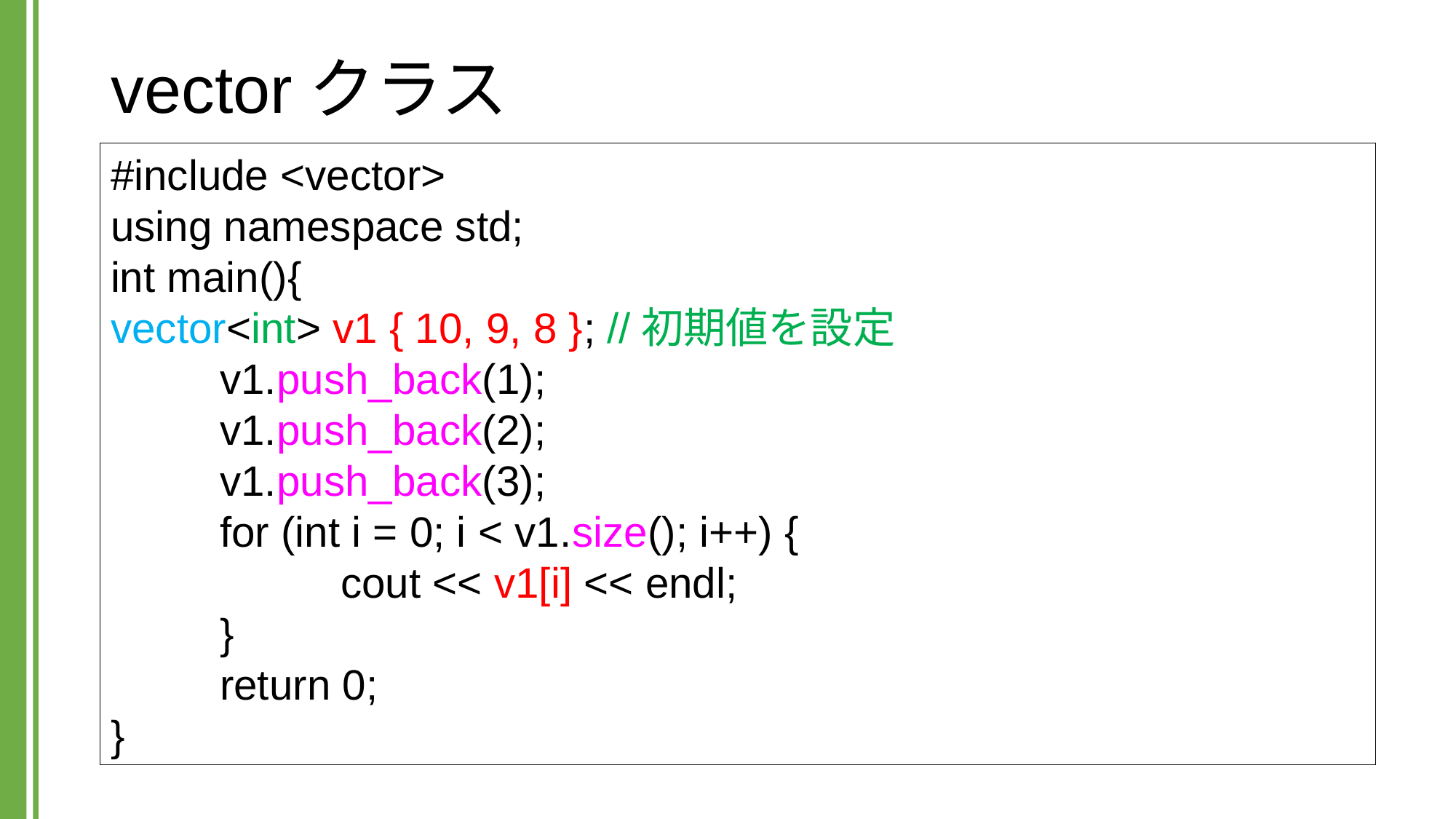

# vectorクラス

#include <vector>
using namespace std;
int main(){
vector<int> v1 { 10, 9, 8 }; //初期値を設定
	v1.push_back(1);
	v1.push_back(2);
	v1.push_back(3);
	for (int i = 0; i < v1.size(); i++) {
		 cout << v1[i] << endl;
	}
	return 0;
}